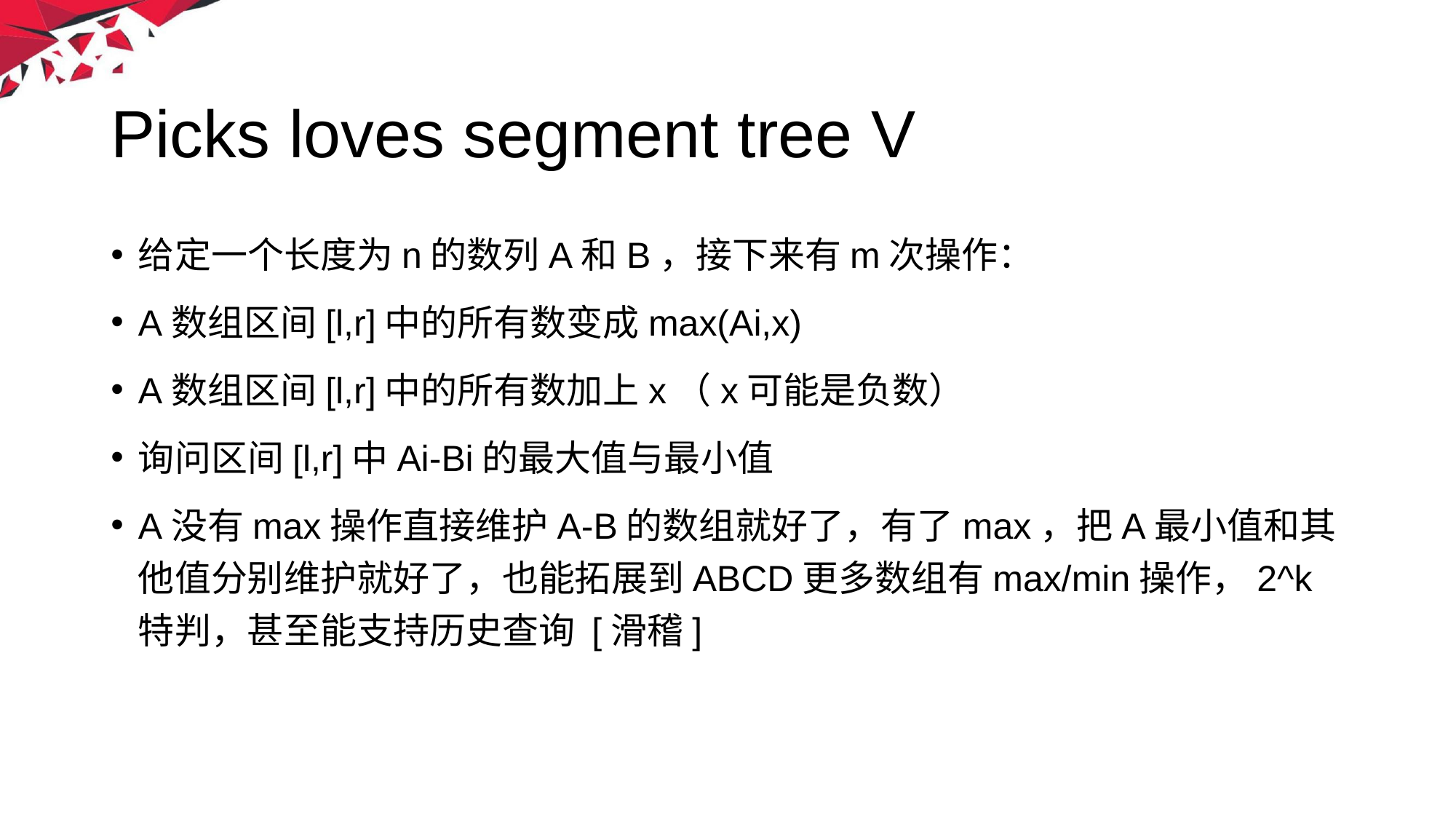

# Picks loves segment tree V
给定一个长度为n的数列A和B，接下来有m次操作：
A数组区间[l,r]中的所有数变成max(Ai,x)
A数组区间[l,r]中的所有数加上x（x可能是负数）
询问区间[l,r]中Ai-Bi的最大值与最小值
A没有max操作直接维护A-B的数组就好了，有了max，把A最小值和其他值分别维护就好了，也能拓展到ABCD更多数组有max/min操作，2^k特判，甚至能支持历史查询 [滑稽]